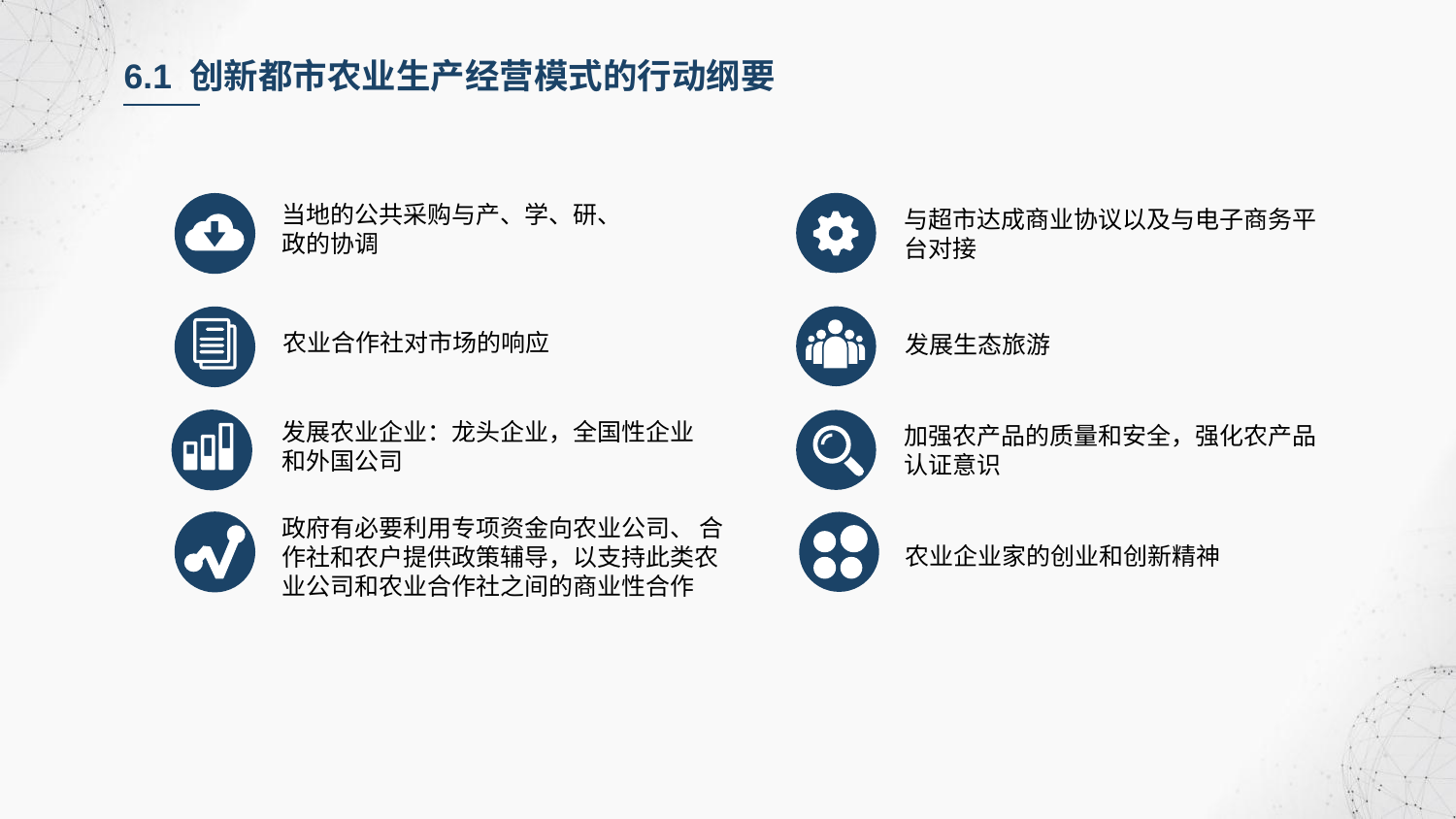

6.1 创新都市农业生产经营模式的行动纲要

当地的公共采购与产、学、研、政的协调
与超市达成商业协议以及与电子商务平台对接

农业合作社对市场的响应
发展生态旅游

发展农业企业：龙头企业，全国性企业和外国公司
加强农产品的质量和安全，强化农产品认证意识
政府有必要利用专项资金向农业公司、 合作社和农户提供政策辅导，以支持此类农业公司和农业合作社之间的商业性合作

农业企业家的创业和创新精神